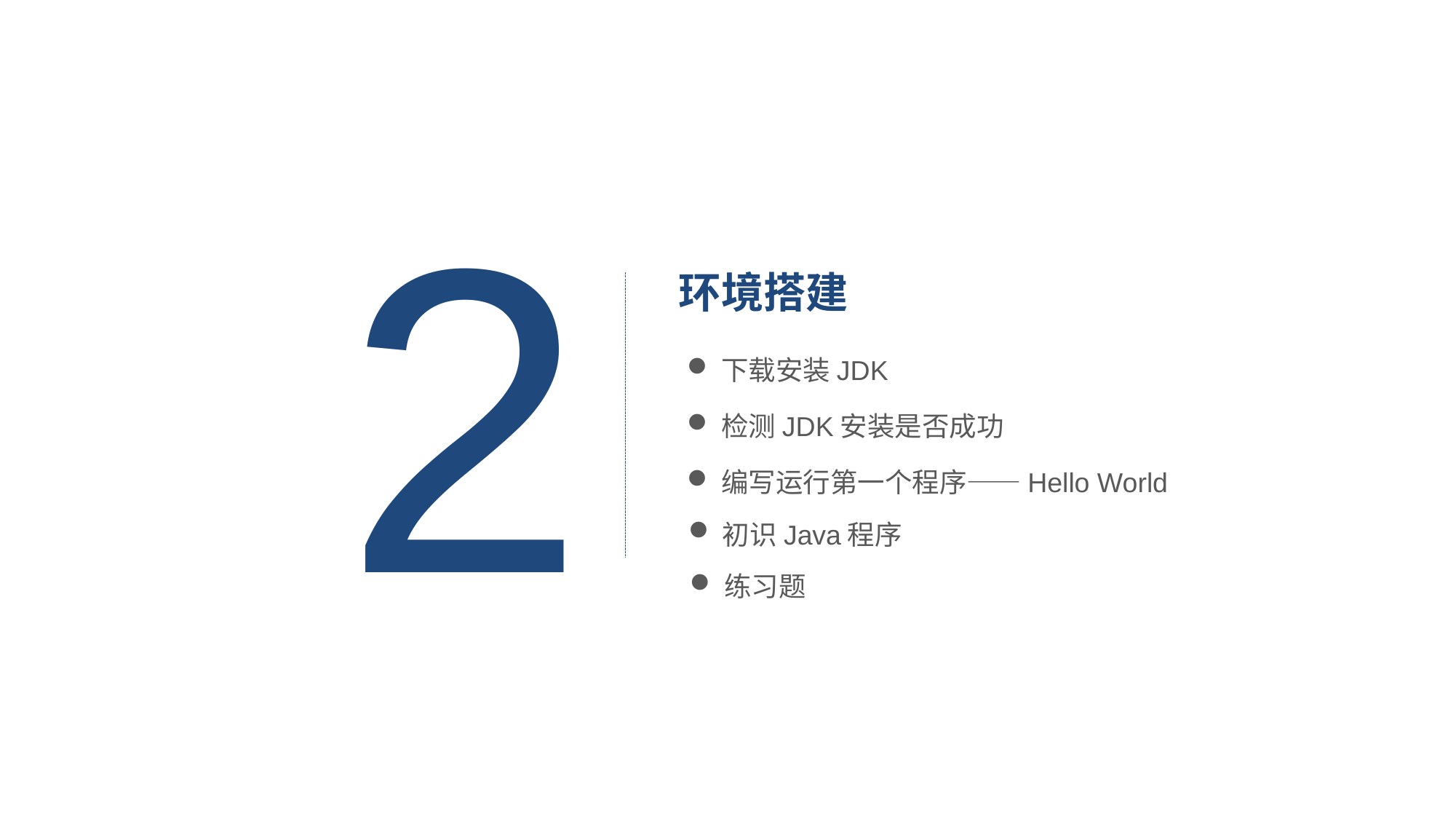

环境搭建
2
下载安装JDK
检测JDK安装是否成功
编写运行第一个程序——Hello World
初识Java程序
练习题